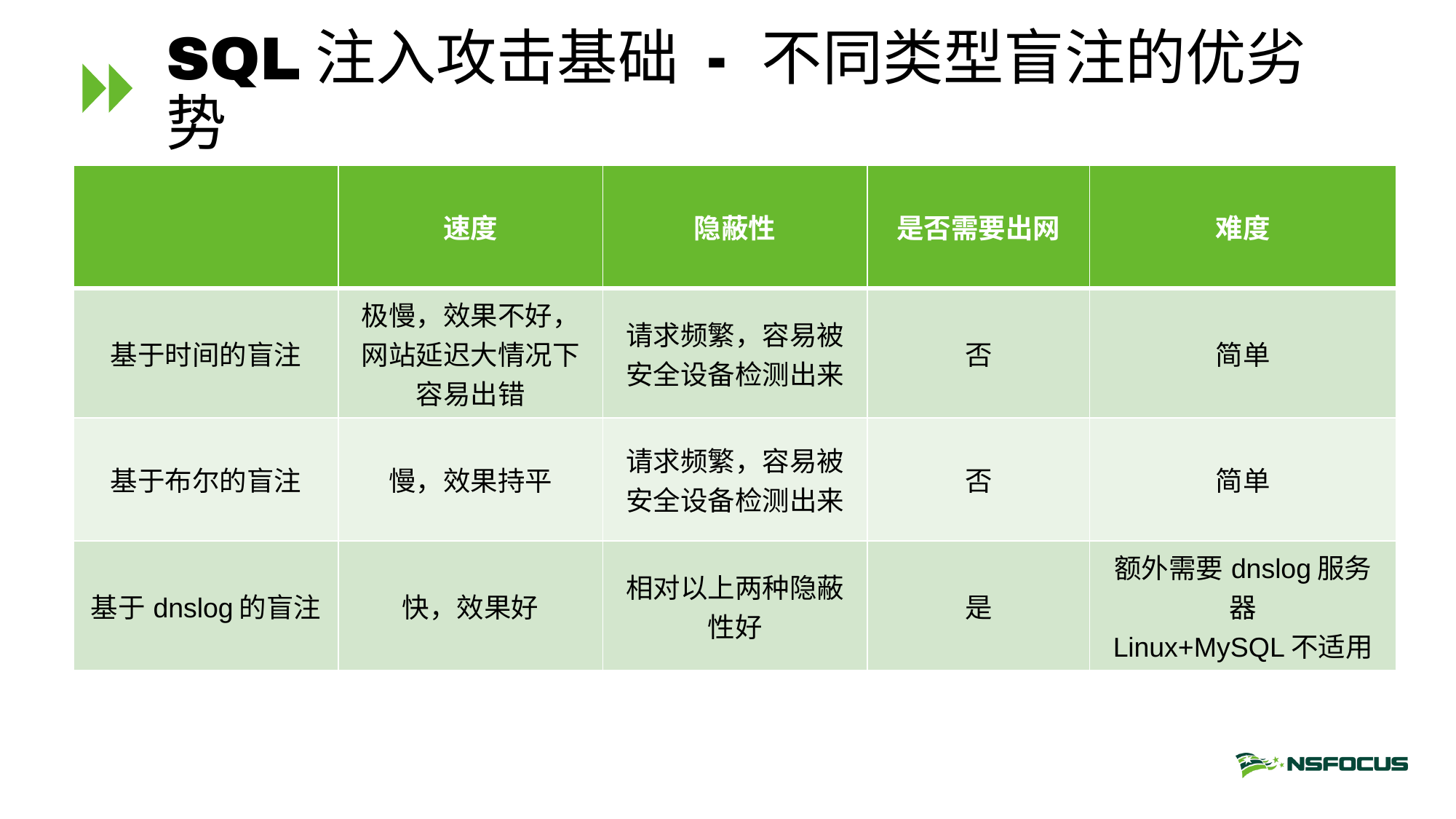

# SQL注入攻击基础 - 不同类型盲注的优劣势
|  | 速度 | 隐蔽性 | 是否需要出网 | 难度 |
| --- | --- | --- | --- | --- |
| 基于时间的盲注 | 极慢，效果不好，网站延迟大情况下容易出错 | 请求频繁，容易被安全设备检测出来 | 否 | 简单 |
| 基于布尔的盲注 | 慢，效果持平 | 请求频繁，容易被安全设备检测出来 | 否 | 简单 |
| 基于dnslog的盲注 | 快，效果好 | 相对以上两种隐蔽性好 | 是 | 额外需要dnslog服务器 Linux+MySQL不适用 |